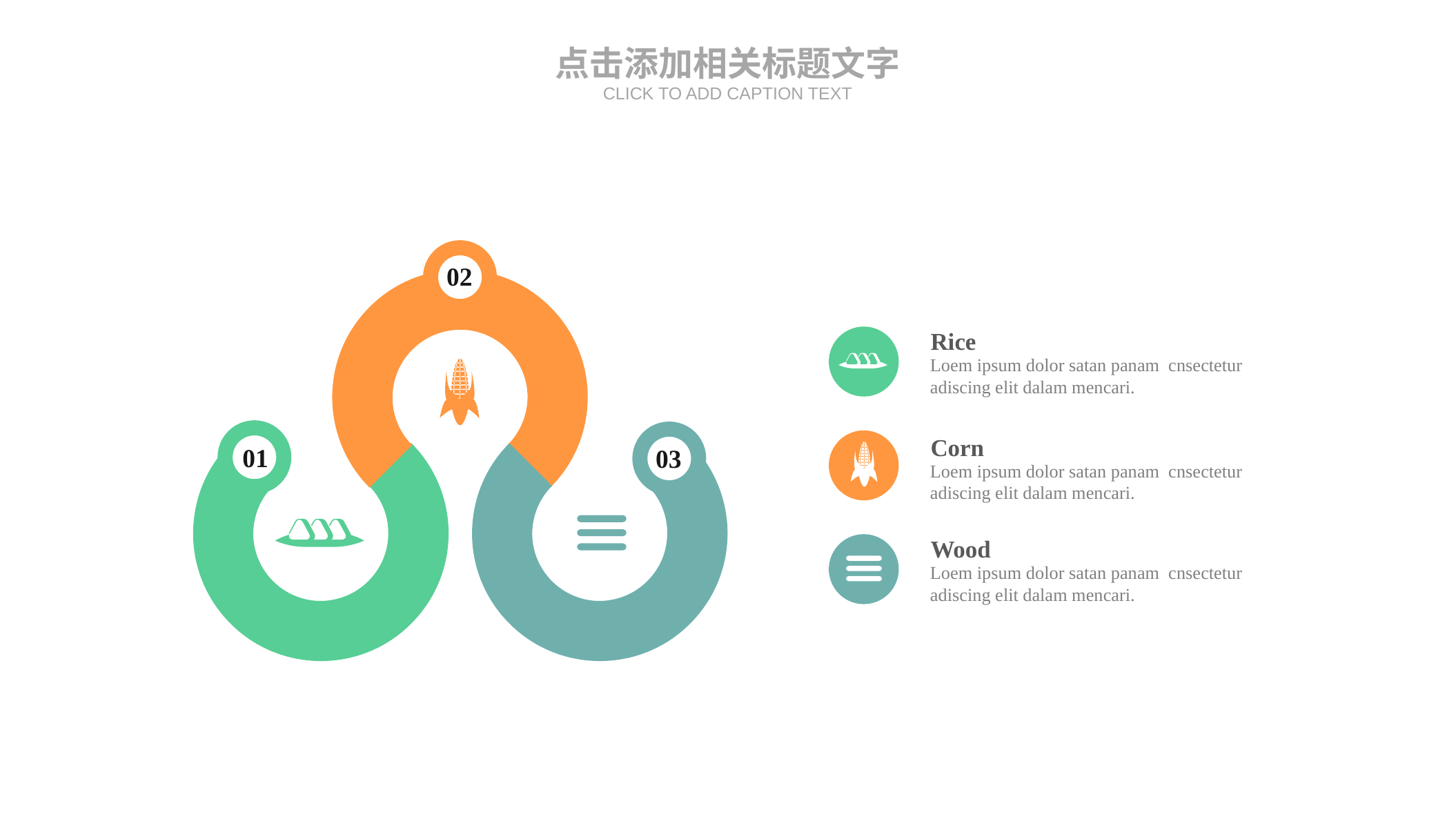

点击添加相关标题文字
CLICK TO ADD CAPTION TEXT

02
Rice
Loem ipsum dolor satan panam  cnsectetur adiscing elit dalam mencari.

Corn
Loem ipsum dolor satan panam  cnsectetur adiscing elit dalam mencari.

01
03
Wood
Loem ipsum dolor satan panam  cnsectetur adiscing elit dalam mencari.